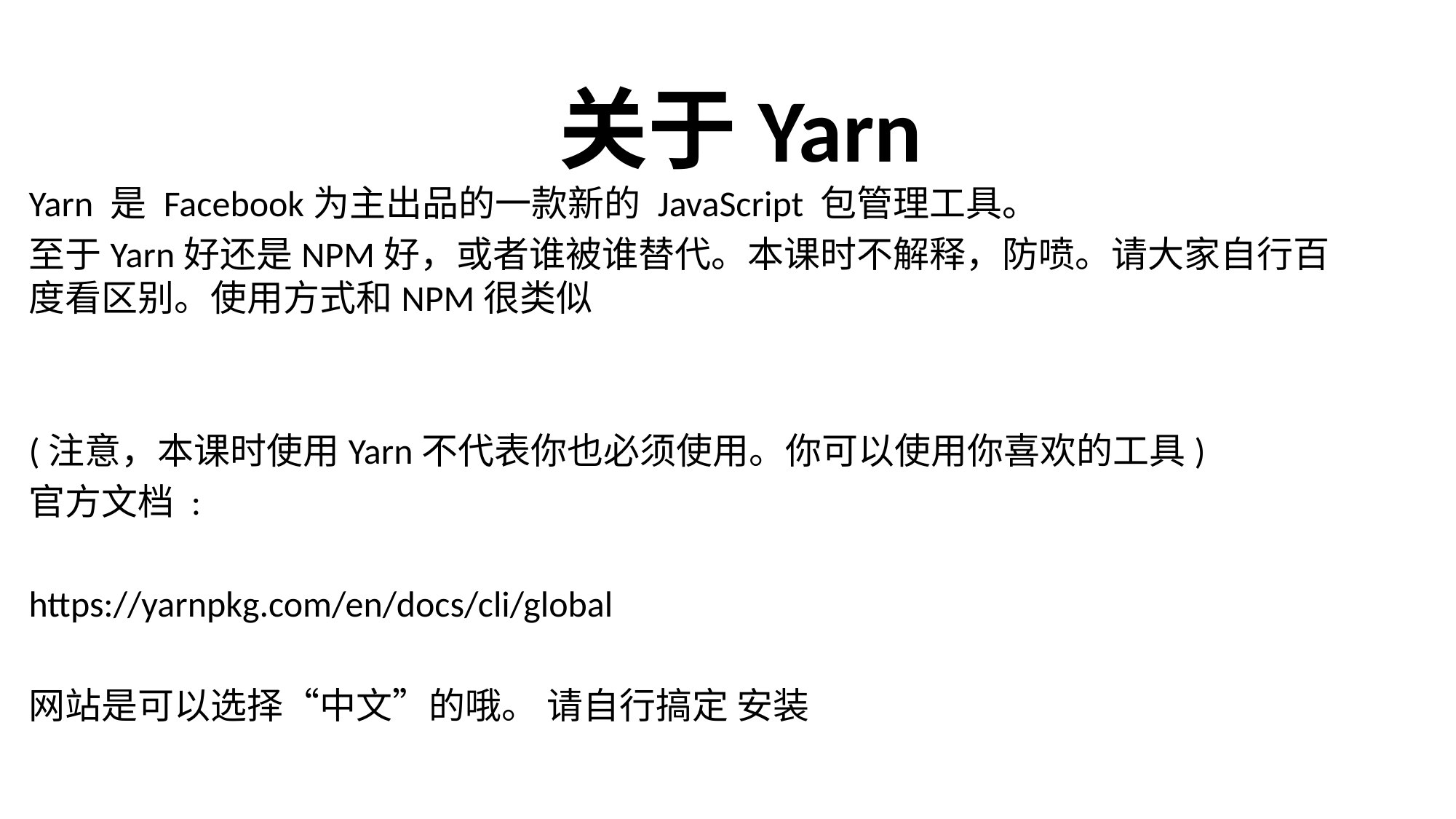

# 关于Yarn
Yarn 是 Facebook为主出品的一款新的 JavaScript 包管理工具。
至于Yarn好还是NPM好，或者谁被谁替代。本课时不解释，防喷。请大家自行百度看区别。使用方式和NPM很类似

(注意，本课时使用Yarn不代表你也必须使用。你可以使用你喜欢的工具)
官方文档 :

https://yarnpkg.com/en/docs/cli/global

网站是可以选择“中文”的哦。 请自行搞定 安装